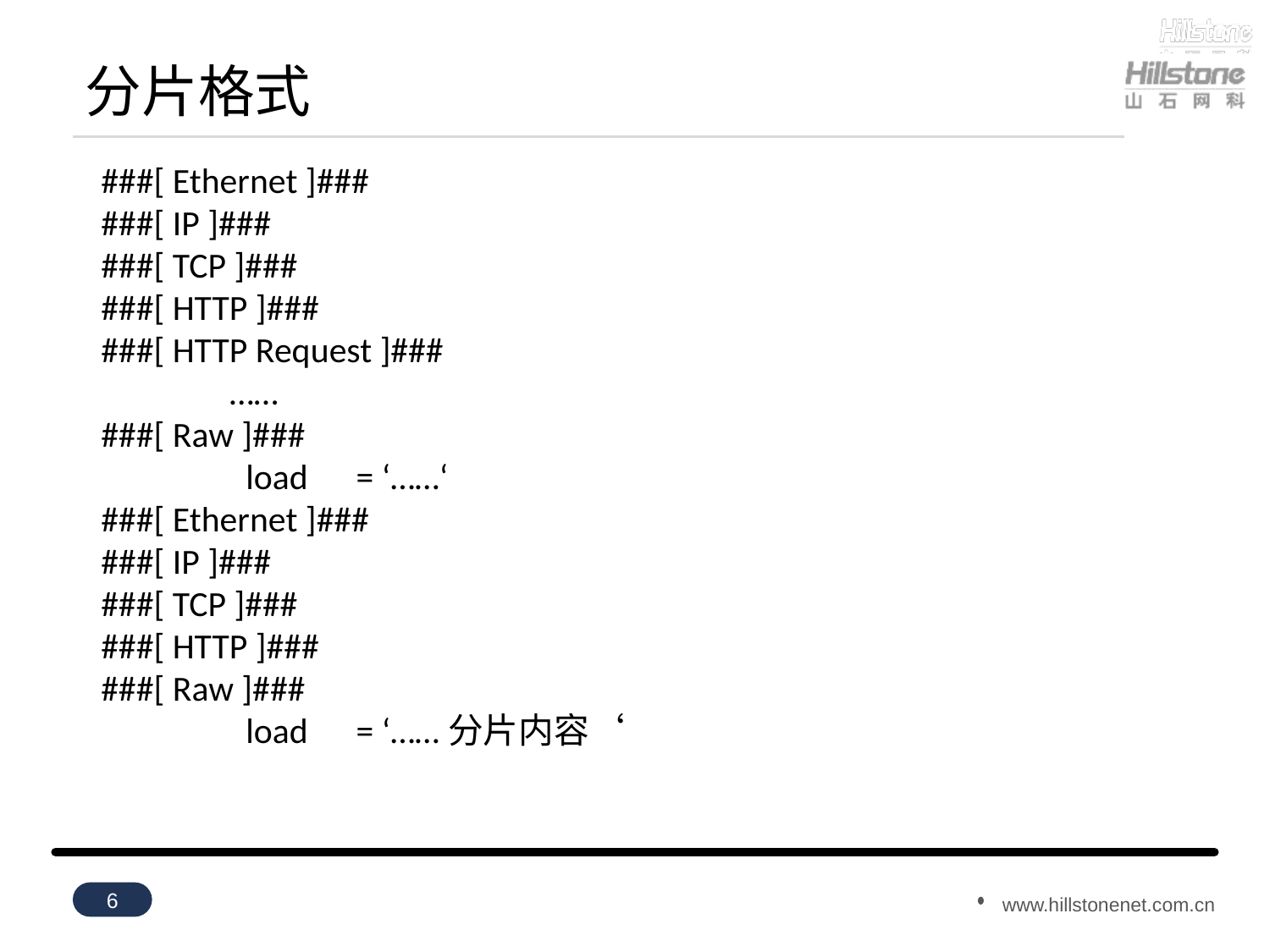

# 分片格式
###[ Ethernet ]###
###[ IP ]###
###[ TCP ]###
###[ HTTP ]###
###[ HTTP Request ]###
                ……
###[ Raw ]###
                  load      = ‘……‘
###[ Ethernet ]###
###[ IP ]###
###[ TCP ]###
###[ HTTP ]###
###[ Raw ]###
                  load      = ‘……分片内容‘